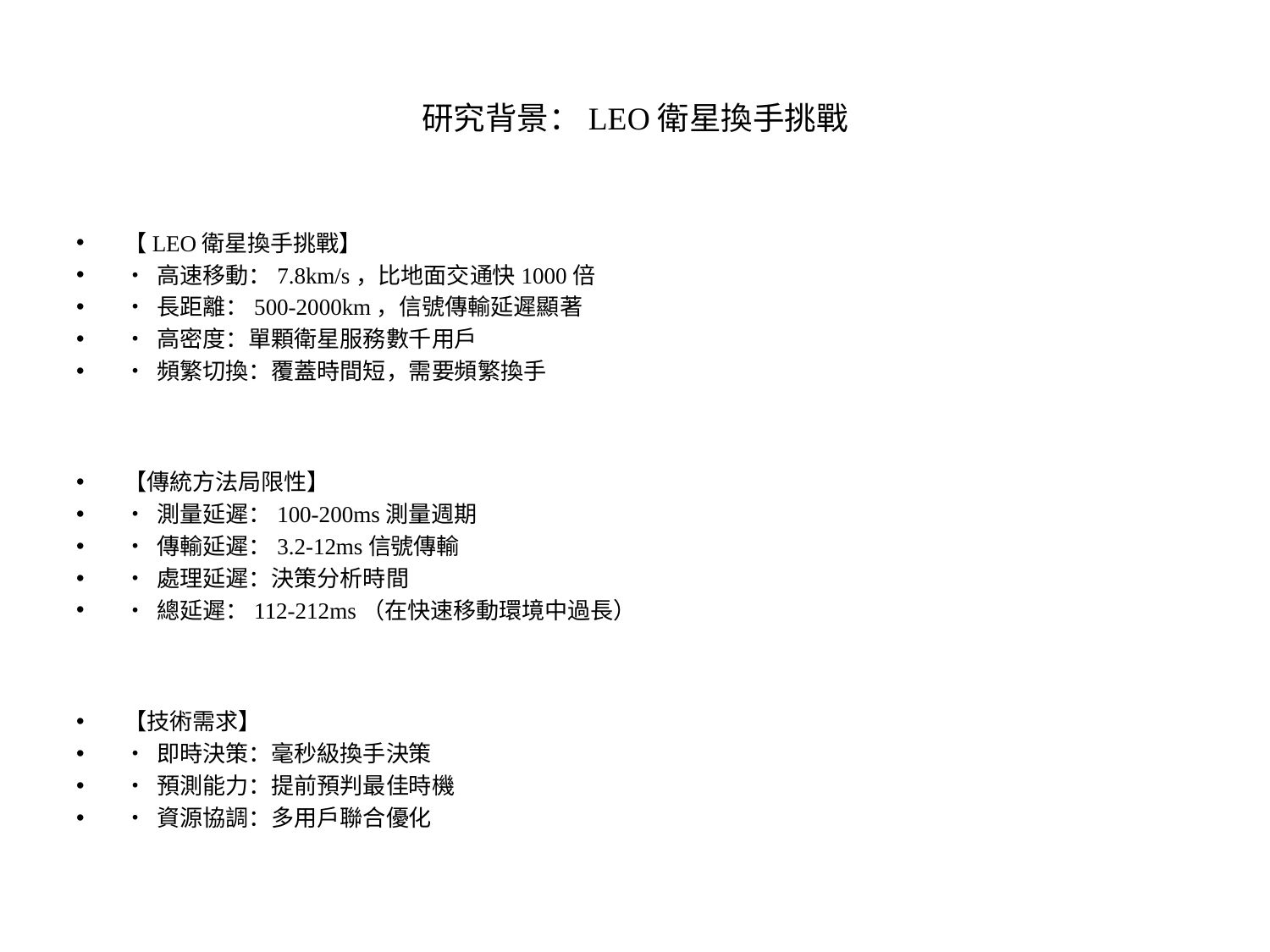

# 研究背景：LEO衛星換手挑戰
【LEO衛星換手挑戰】
• 高速移動：7.8km/s，比地面交通快1000倍
• 長距離：500-2000km，信號傳輸延遲顯著
• 高密度：單顆衛星服務數千用戶
• 頻繁切換：覆蓋時間短，需要頻繁換手

【傳統方法局限性】
• 測量延遲：100-200ms測量週期
• 傳輸延遲：3.2-12ms信號傳輸
• 處理延遲：決策分析時間
• 總延遲：112-212ms（在快速移動環境中過長）

【技術需求】
• 即時決策：毫秒級換手決策
• 預測能力：提前預判最佳時機
• 資源協調：多用戶聯合優化